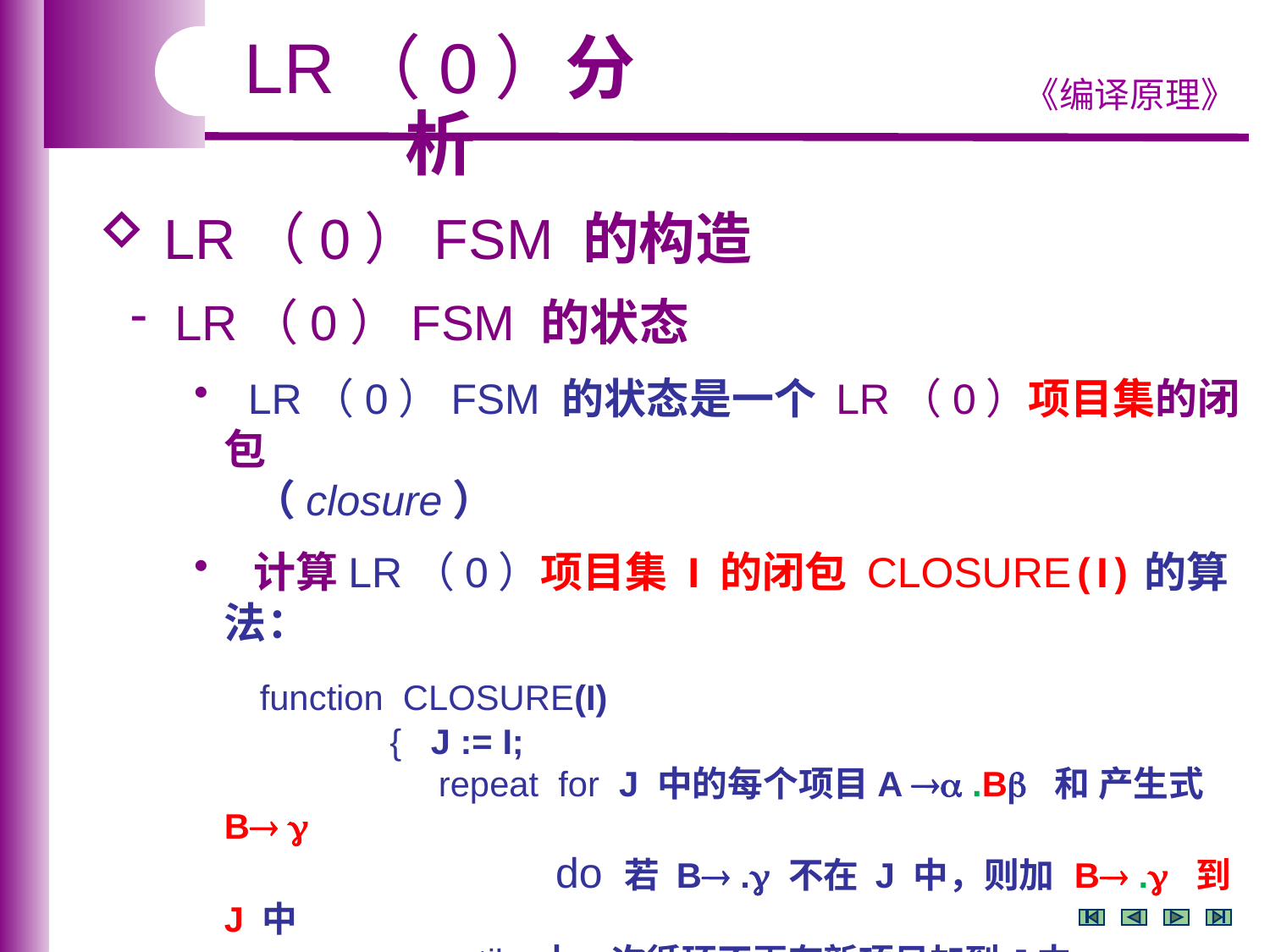

LR（0）分析
 LR（0）FSM 的构造

 LR（0）FSM 的状态

  LR（0）FSM 的状态是一个 LR（0）项目集的闭包
  （closure）

  计算LR（0）项目集 I 的闭包 CLOSURE(I)的算法：

   function  CLOSURE(I)
                 {   J := I;
                      repeat  for  J 中的每个项目A →α .Bβ  和 产生式 B→ γ
                                  do 若 B→ .γ 不在 J 中，则加 B→ .γ  到 J 中
                      until   上一次循环不再有新项目加到J中
                      return  J
                };